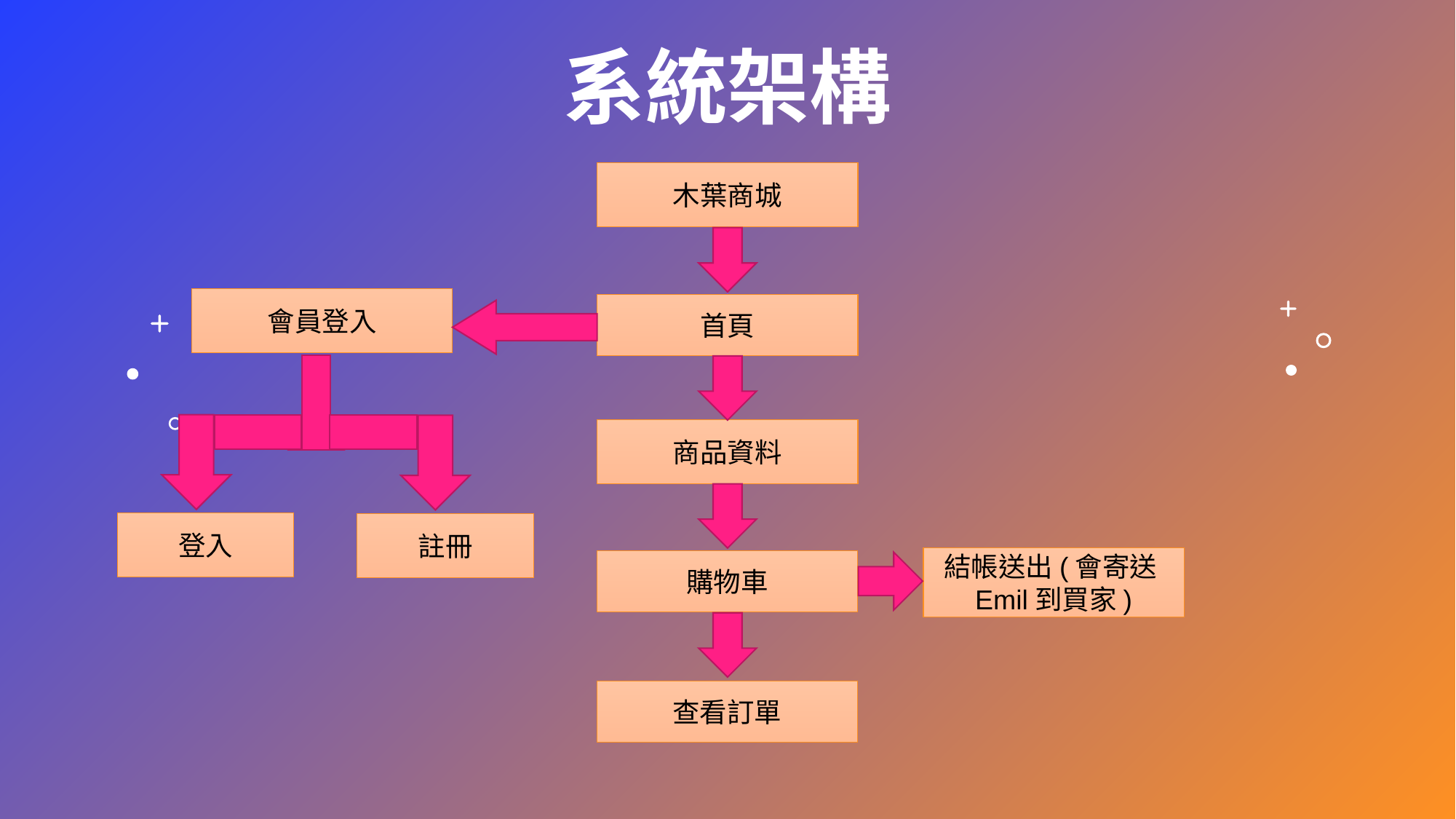

# 系統架構

木葉商城

會員登入
首頁

商品資料

登入
註冊
結帳送出(會寄送Emil到買家)

購物車

查看訂單